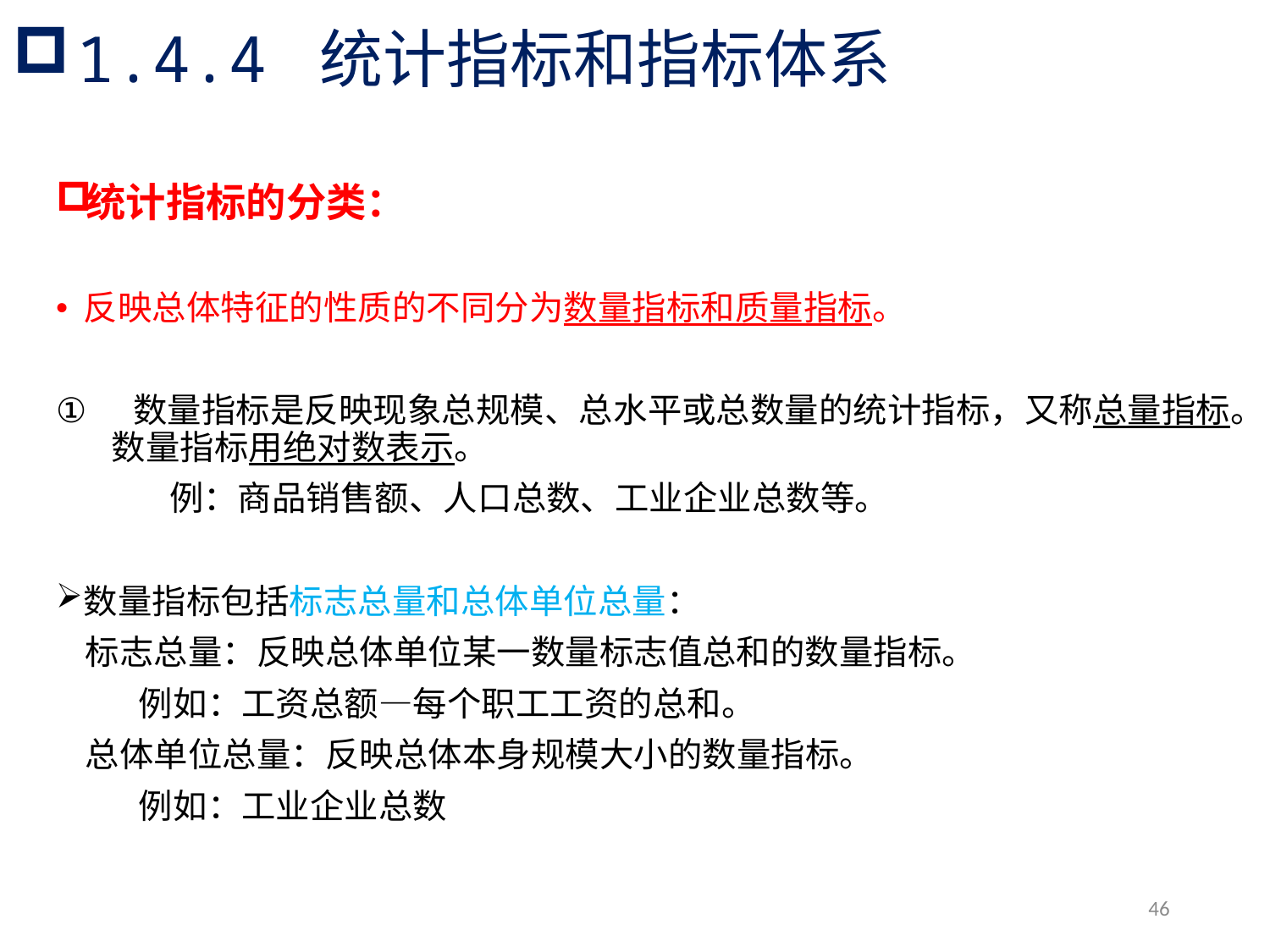

# 1.4.4 统计指标和指标体系
统计指标的分类：

反映总体特征的性质的不同分为数量指标和质量指标。

  数量指标是反映现象总规模、总水平或总数量的统计指标，又称总量指标。数量指标用绝对数表示。
              例：商品销售额、人口总数、工业企业总数等。

数量指标包括标志总量和总体单位总量：
   标志总量：反映总体单位某一数量标志值总和的数量指标。
          例如：工资总额—每个职工工资的总和。
   总体单位总量：反映总体本身规模大小的数量指标。
          例如：工业企业总数

46